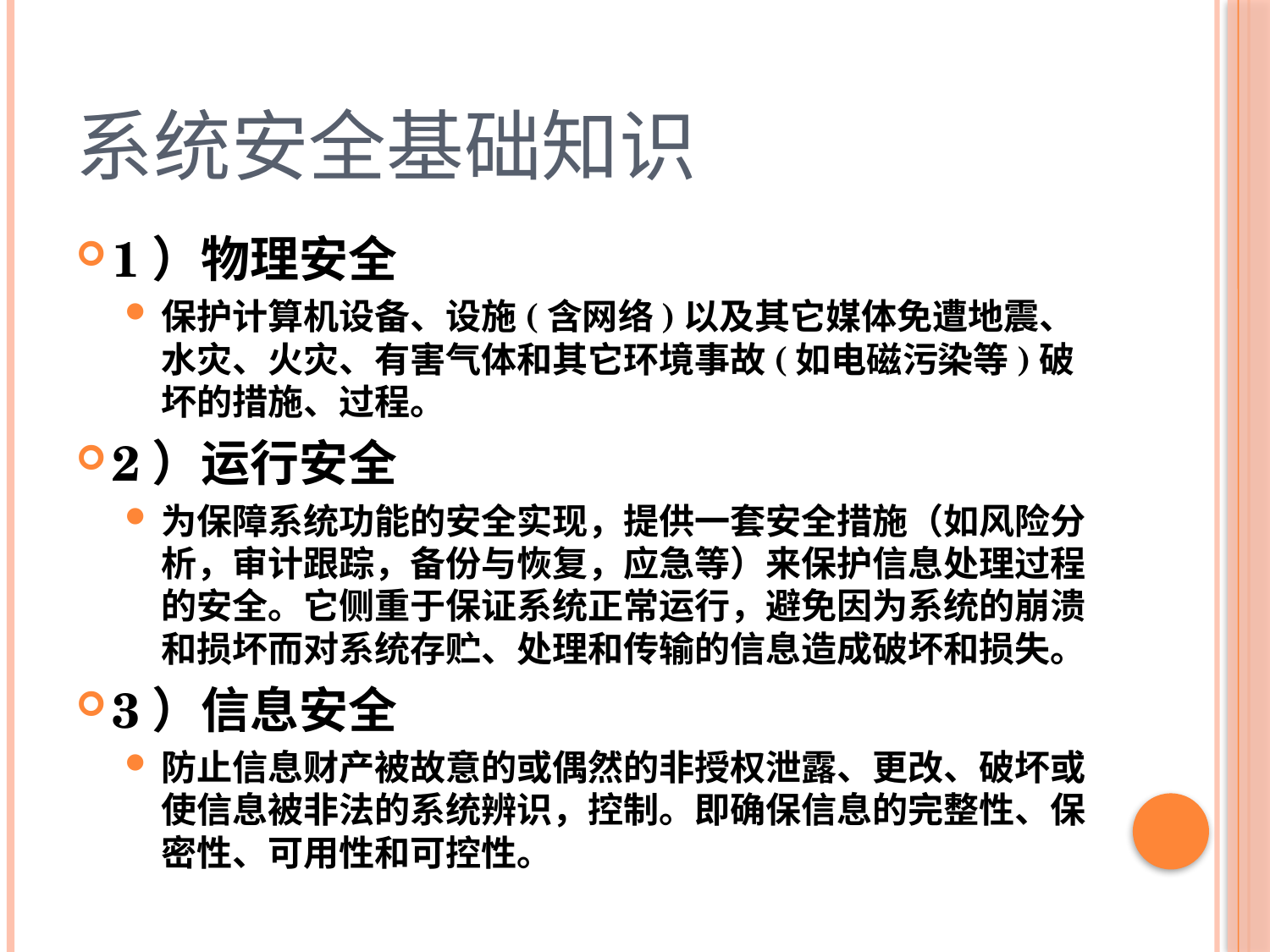

# 系统安全基础知识
1）物理安全
保护计算机设备、设施(含网络)以及其它媒体免遭地震、水灾、火灾、有害气体和其它环境事故(如电磁污染等)破坏的措施、过程。
2）运行安全
为保障系统功能的安全实现，提供一套安全措施（如风险分析，审计跟踪，备份与恢复，应急等）来保护信息处理过程的安全。它侧重于保证系统正常运行，避免因为系统的崩溃和损坏而对系统存贮、处理和传输的信息造成破坏和损失。
3）信息安全
防止信息财产被故意的或偶然的非授权泄露、更改、破坏或使信息被非法的系统辨识，控制。即确保信息的完整性、保密性、可用性和可控性。